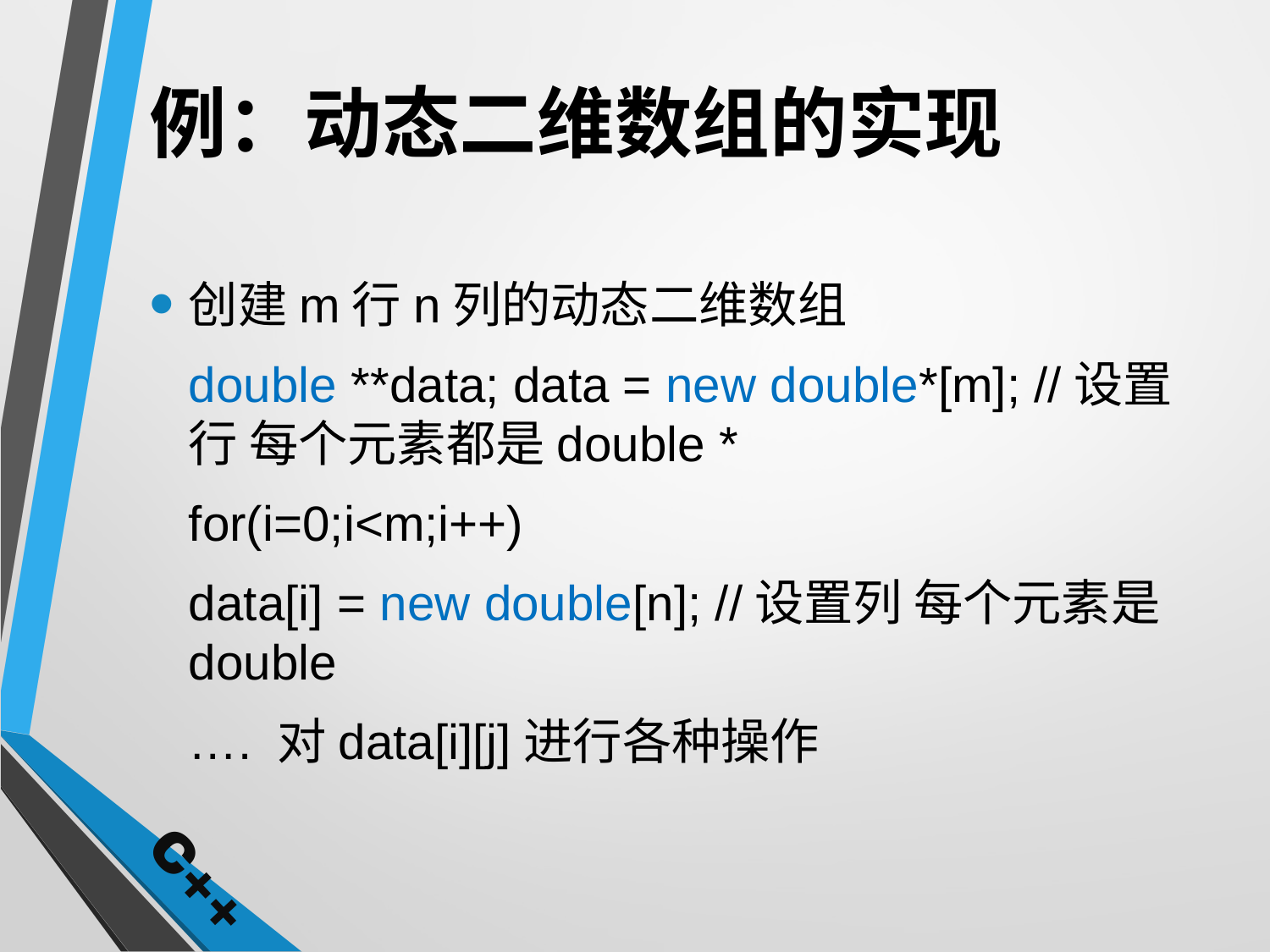

# 例：动态二维数组的实现
创建m行n列的动态二维数组
	double **data; data = new double*[m]; //设置行 每个元素都是double *
	for(i=0;i<m;i++)
	data[i] = new double[n]; //设置列 每个元素是double
	…. 对data[i][j]进行各种操作